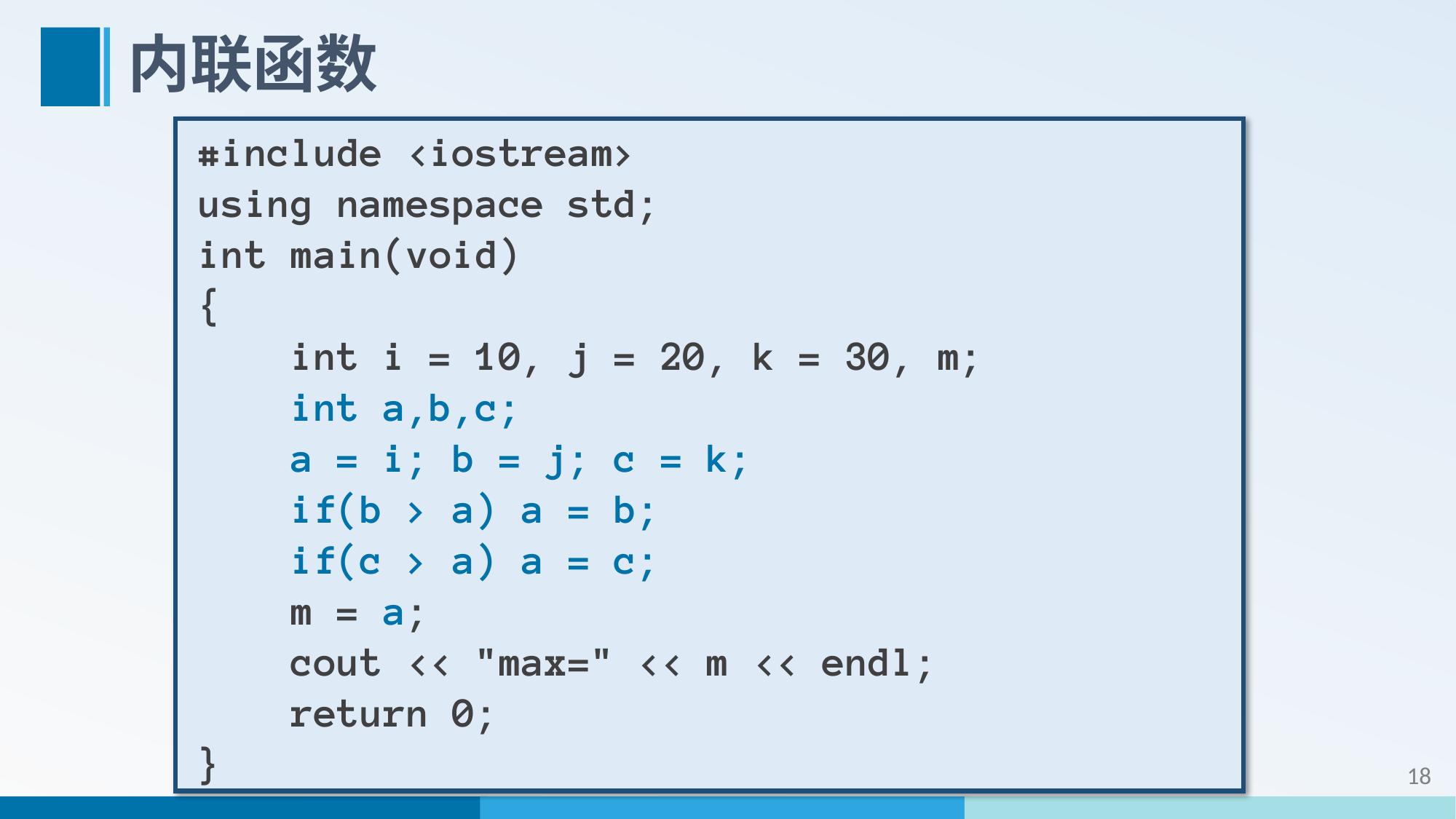

# 内联函数
#include <iostream>
using namespace std;
int main(void)
{
    int i = 10, j = 20, k = 30, m;
    int a,b,c;
    a = i; b = j; c = k;
    if(b > a) a = b;
    if(c > a) a = c;
    m = a;
    cout << "max=" << m << endl;
    return 0;
}